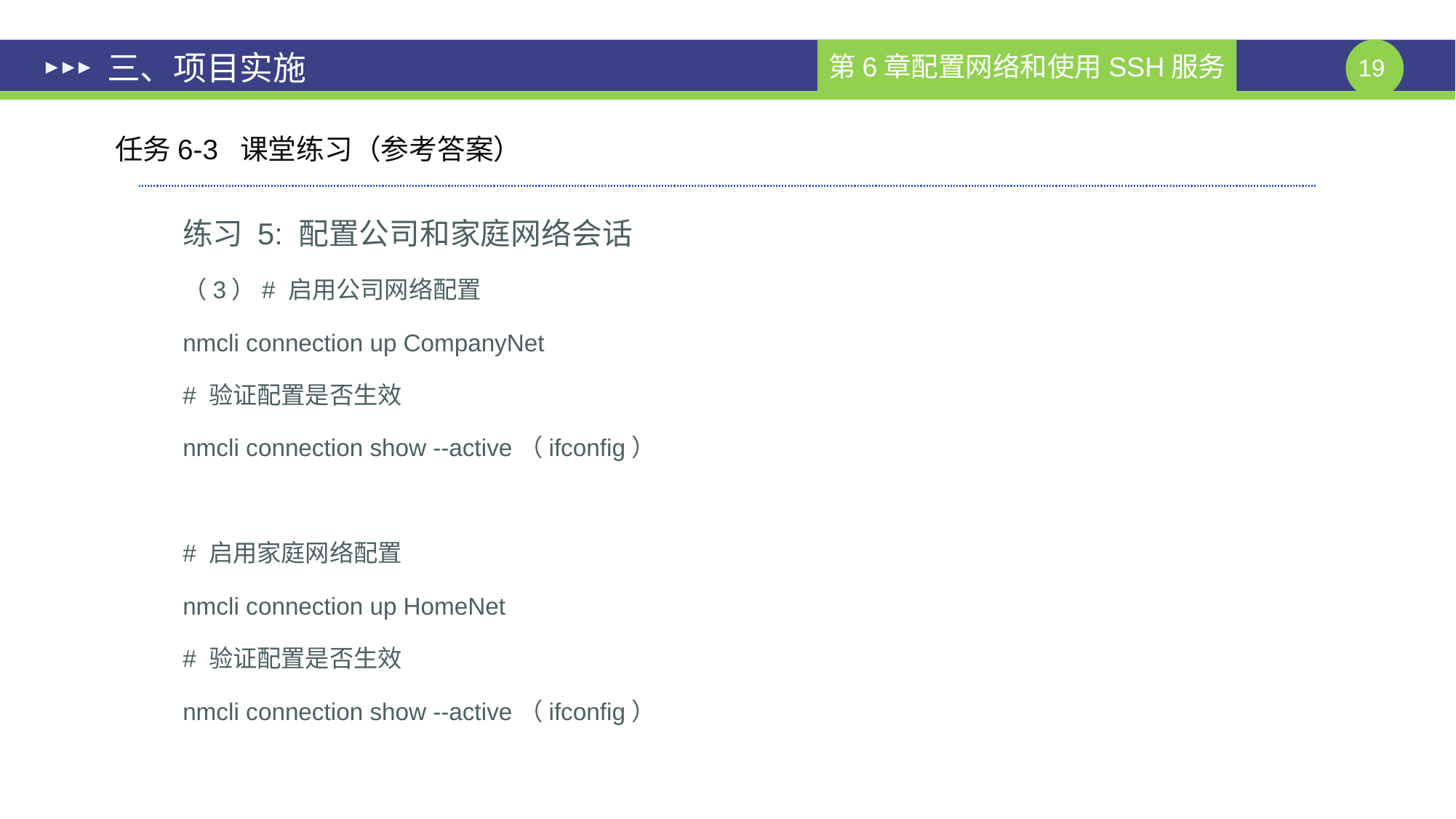

# 三、项目实施
任务6-3  课堂练习（参考答案）

练习 5: 配置公司和家庭网络会话
（3）# 启用公司网络配置
nmcli connection up CompanyNet
# 验证配置是否生效
nmcli connection show --active（ifconfig）

# 启用家庭网络配置
nmcli connection up HomeNet
# 验证配置是否生效
nmcli connection show --active（ifconfig）